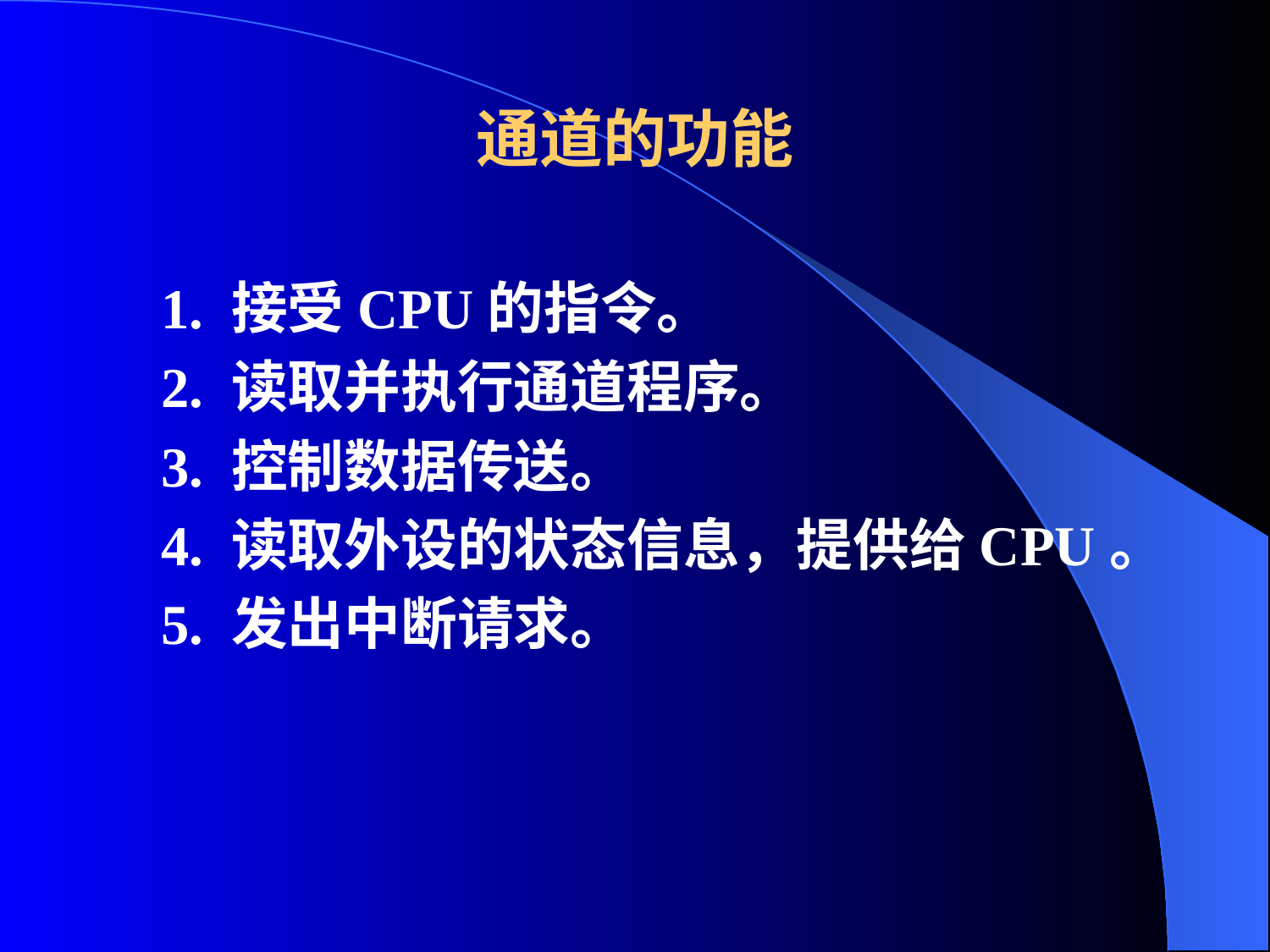

# 通道的功能
1. 接受CPU的指令。
2. 读取并执行通道程序。
3. 控制数据传送。
4. 读取外设的状态信息，提供给CPU。
5. 发出中断请求。